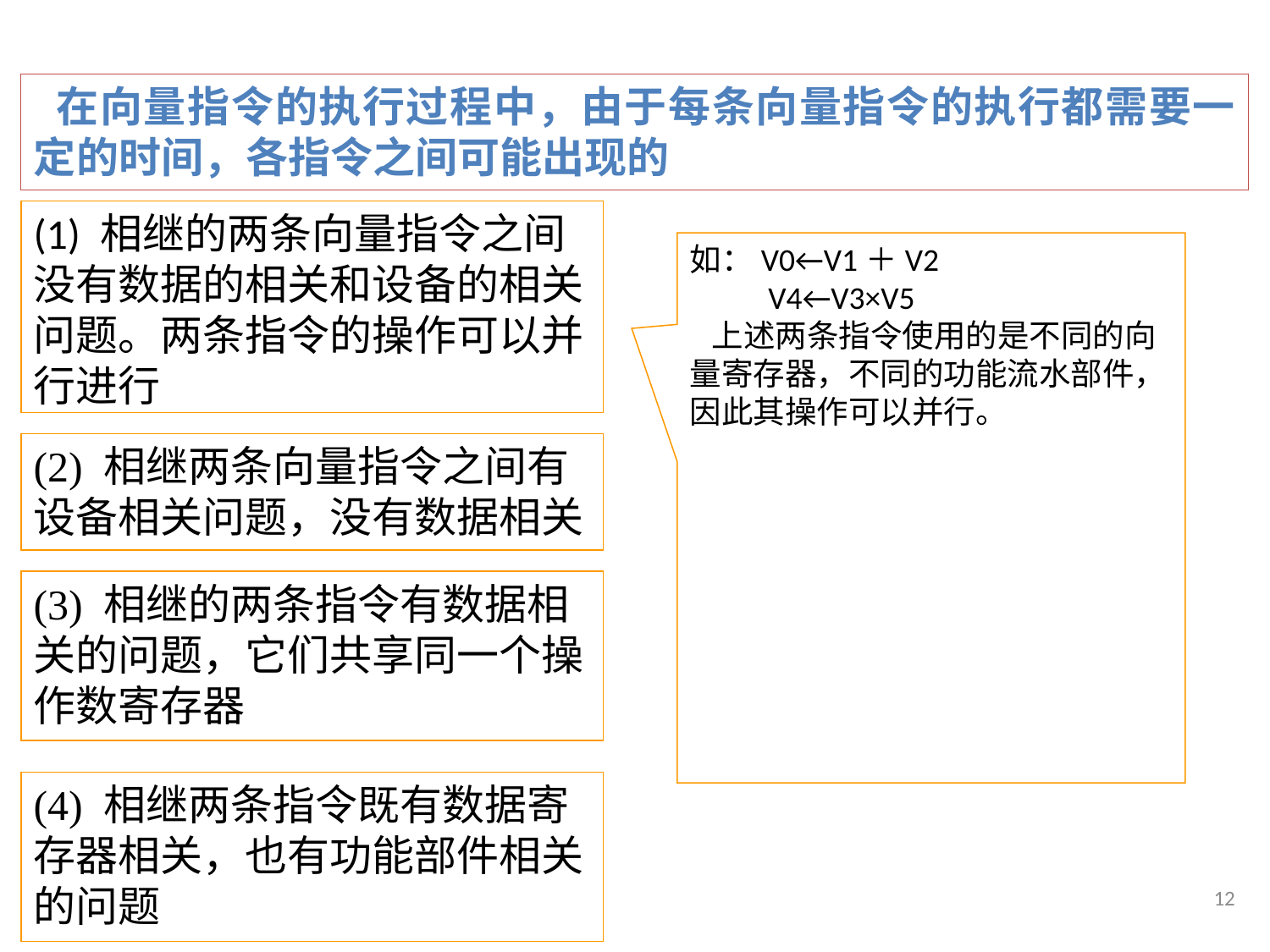

在向量指令的执行过程中，由于每条向量指令的执行都需要一定的时间，各指令之间可能出现的相互影响可以归纳为4种情况
(1) 相继的两条向量指令之间没有数据的相关和设备的相关问题。两条指令的操作可以并行进行
如：V0←V1＋V2
　　 V4←V3×V5
  上述两条指令使用的是不同的向量寄存器，不同的功能流水部件，因此其操作可以并行。
(2) 相继两条向量指令之间有设备相关问题，没有数据相关
(3) 相继的两条指令有数据相关的问题，它们共享同一个操作数寄存器
(4) 相继两条指令既有数据寄存器相关，也有功能部件相关的问题
12